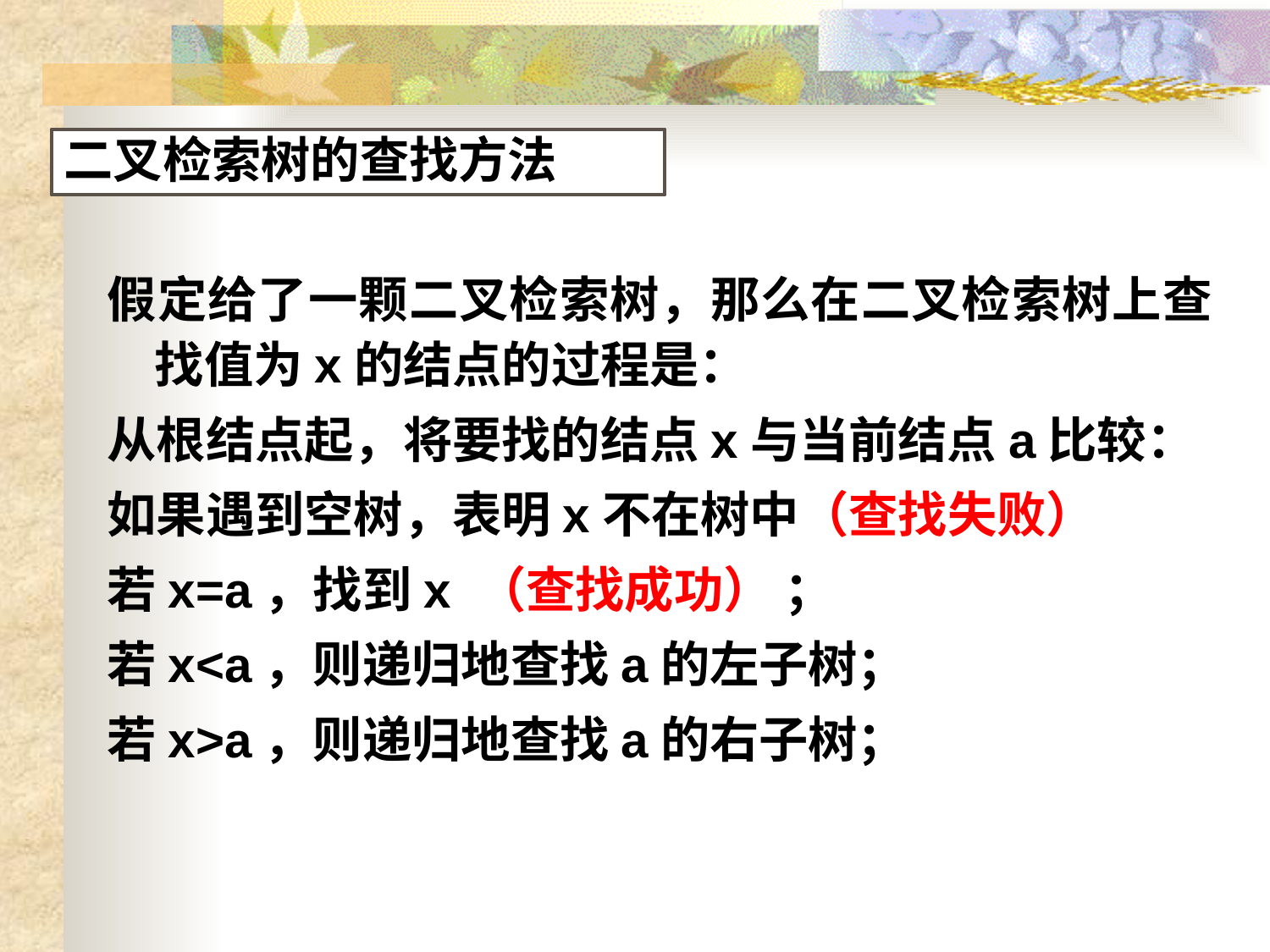

二叉检索树的查找方法
假定给了一颗二叉检索树，那么在二叉检索树上查找值为x的结点的过程是：
从根结点起，将要找的结点x与当前结点a比较：
如果遇到空树，表明x不在树中（查找失败）
若x=a，找到x （查找成功） ；
若x<a，则递归地查找a的左子树；
若x>a，则递归地查找a的右子树；